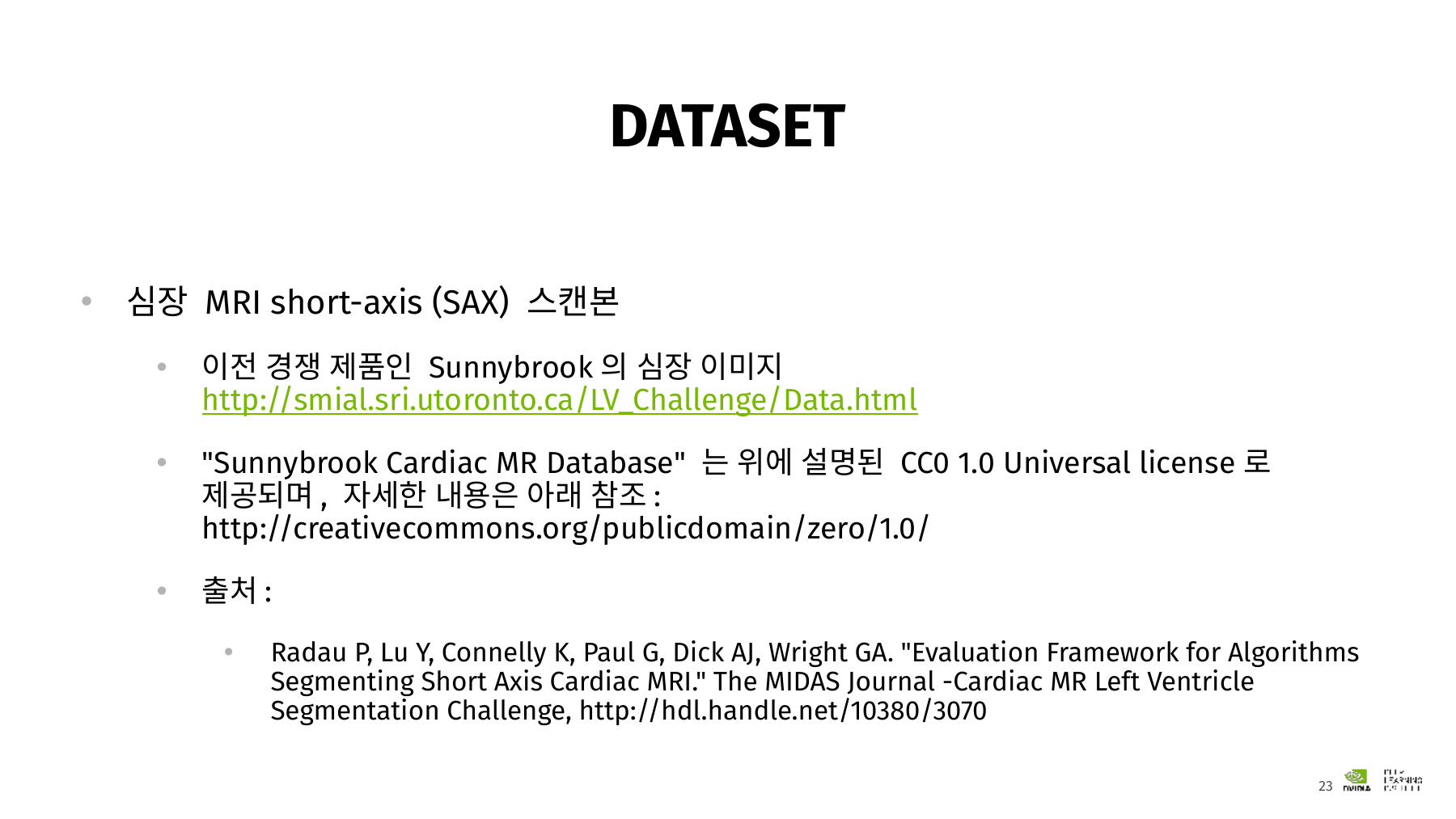

# DATASET
심장 MRI short-axis (SAX) 스캔본
이전 경쟁 제품인 Sunnybrook의 심장 이미지 http://smial.sri.utoronto.ca/LV_Challenge/Data.html
"Sunnybrook Cardiac MR Database" 는 위에 설명된 CC0 1.0 Universal license로 제공되며, 자세한 내용은 아래 참조: http://creativecommons.org/publicdomain/zero/1.0/
출처:
Radau P, Lu Y, Connelly K, Paul G, Dick AJ, Wright GA. "Evaluation Framework for Algorithms Segmenting Short Axis Cardiac MRI." The MIDAS Journal -Cardiac MR Left Ventricle Segmentation Challenge, http://hdl.handle.net/10380/3070